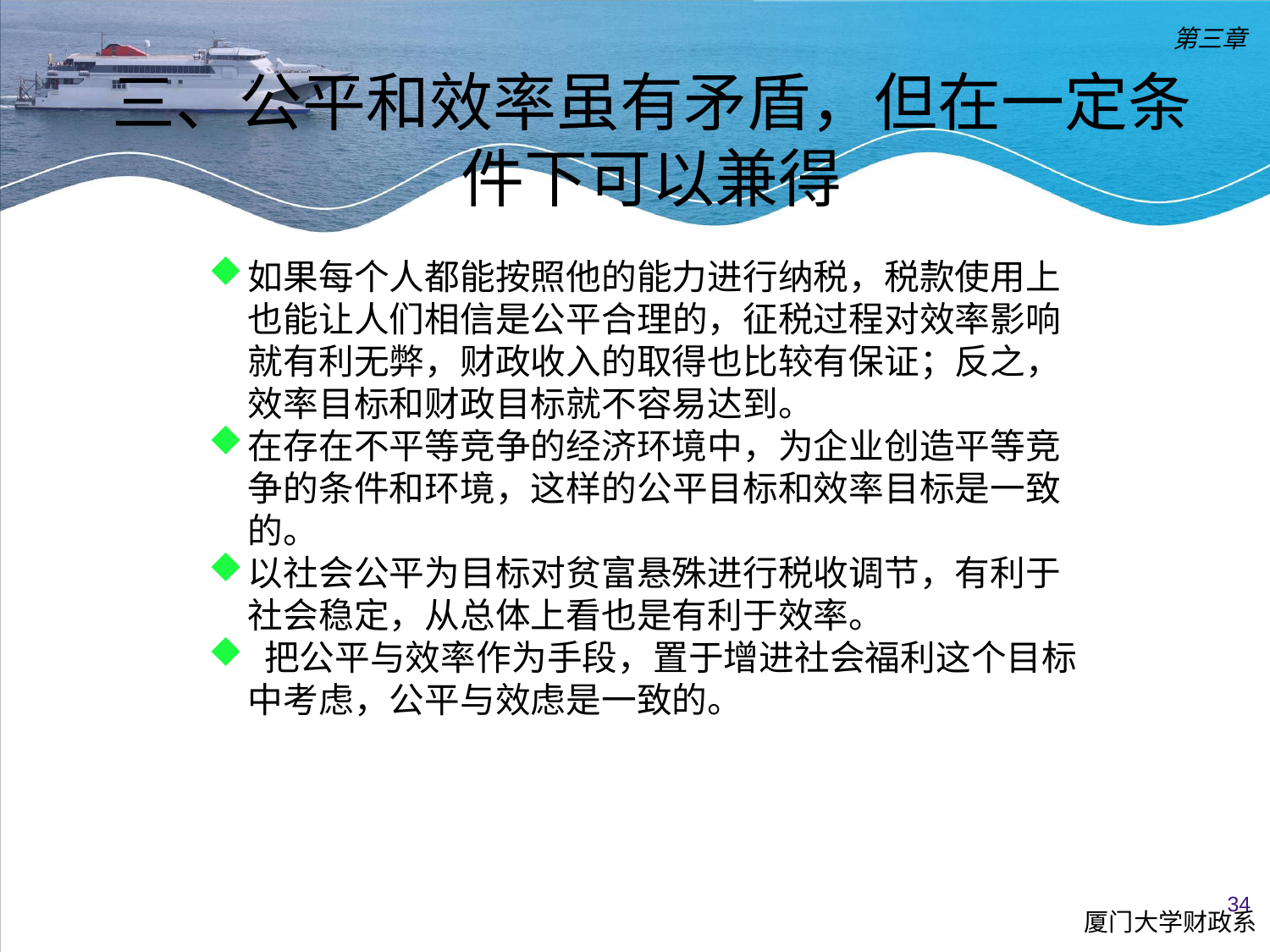

第三章
三、公平和效率虽有矛盾，但在一定条件下可以兼得
如果每个人都能按照他的能力进行纳税，税款使用上也能让人们相信是公平合理的，征税过程对效率影响就有利无弊，财政收入的取得也比较有保证；反之，效率目标和财政目标就不容易达到。
在存在不平等竞争的经济环境中，为企业创造平等竞争的条件和环境，这样的公平目标和效率目标是一致的。
以社会公平为目标对贫富悬殊进行税收调节，有利于社会稳定，从总体上看也是有利于效率。
 把公平与效率作为手段，置于增进社会福利这个目标中考虑，公平与效虑是一致的。
34
厦门大学财政系